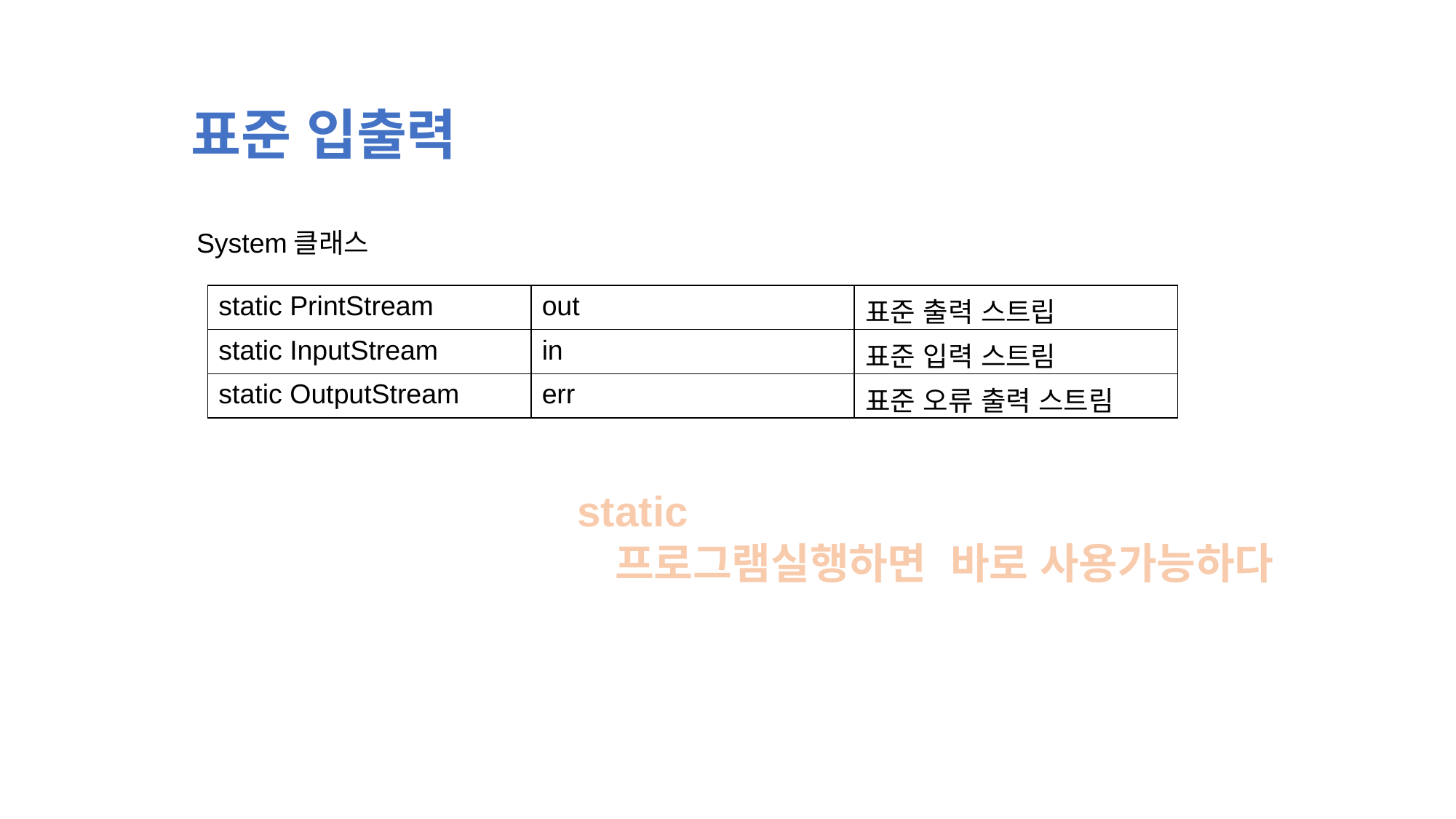

표준 입출력
System클래스
| static PrintStream | out | 표준 출력 스트립 |
| --- | --- | --- |
| static InputStream | in | 표준 입력 스트림 |
| static OutputStream | err | 표준 오류 출력 스트림 |
static
프로그램실행하면  바로 사용가능하다